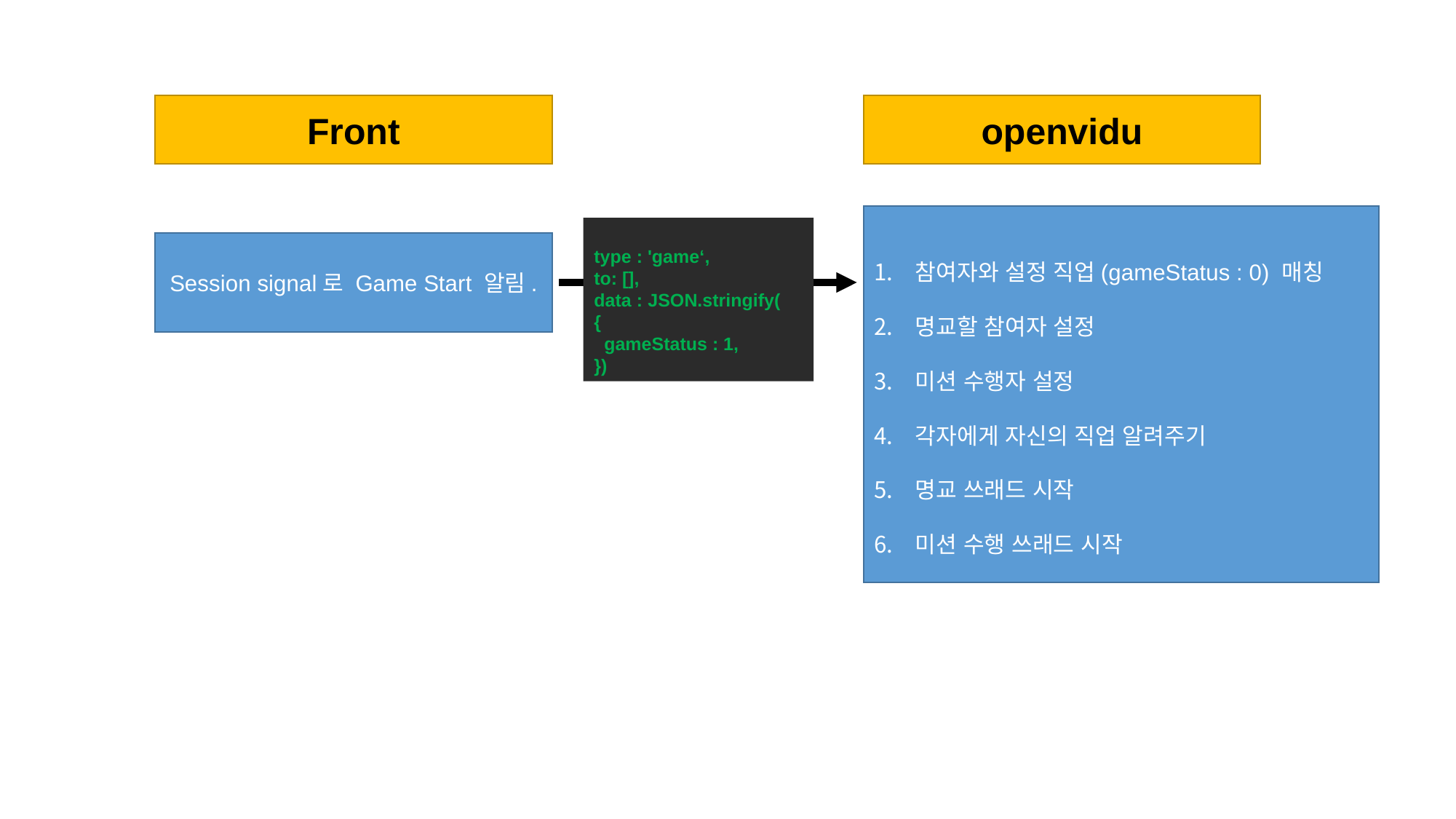

Front
openvidu
참여자와 설정 직업(gameStatus : 0) 매칭
명교할 참여자 설정
미션 수행자 설정
각자에게 자신의 직업 알려주기
명교 쓰래드 시작
미션 수행 쓰래드 시작
type : 'game‘,
to: [],
data : JSON.stringify(
{
  gameStatus : 1,
})
Session signal로 Game Start 알림.